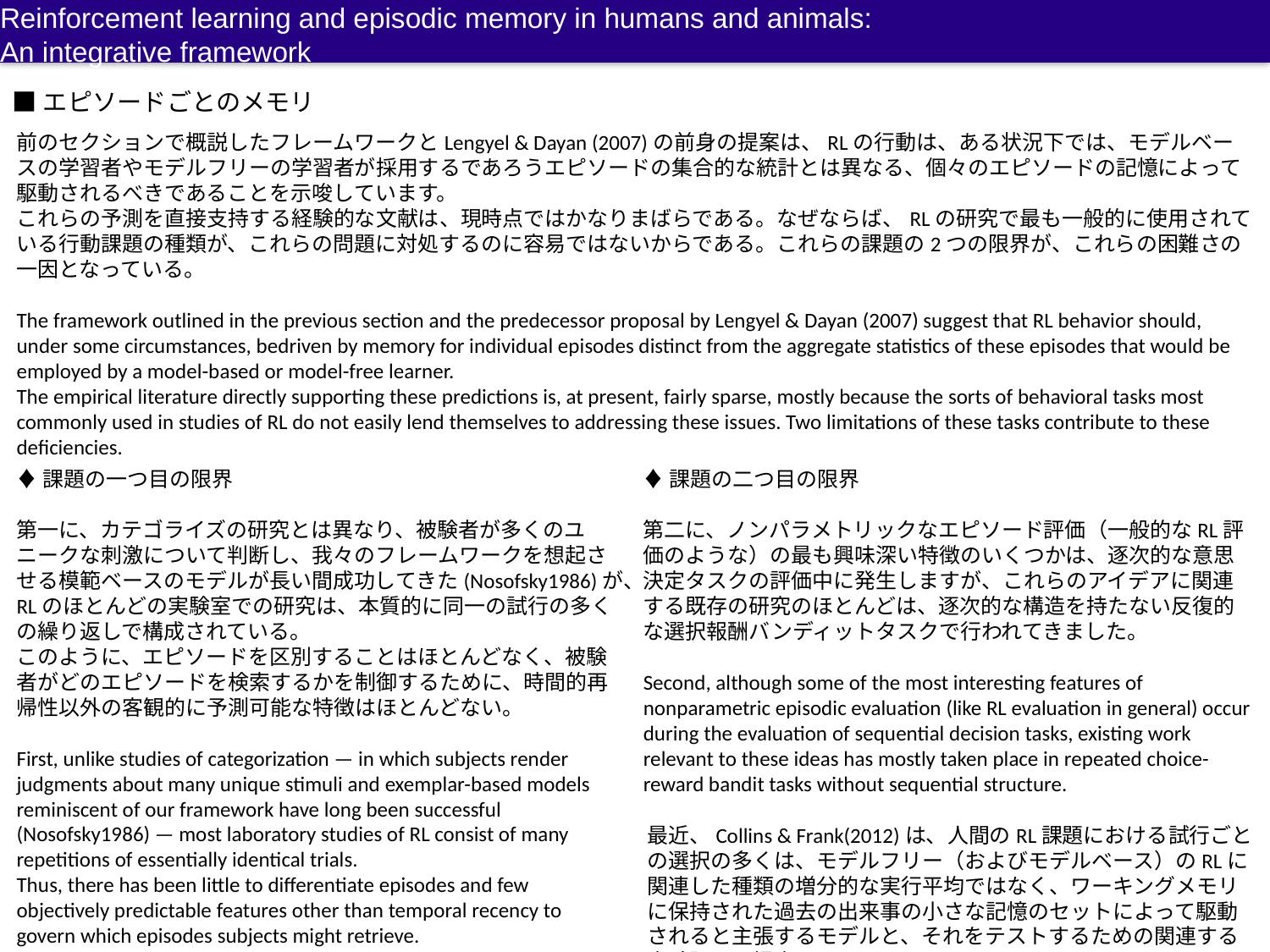

Reinforcement learning and episodic memory in humans and animals:
An integrative framework
■エピソードごとのメモリ
前のセクションで概説したフレームワークとLengyel & Dayan (2007)の前身の提案は、RLの行動は、ある状況下では、モデルベースの学習者やモデルフリーの学習者が採用するであろうエピソードの集合的な統計とは異なる、個々のエピソードの記憶によって駆動されるべきであることを示唆しています。
これらの予測を直接支持する経験的な文献は、現時点ではかなりまばらである。なぜならば、RLの研究で最も一般的に使用されている行動課題の種類が、これらの問題に対処するのに容易ではないからである。これらの課題の2つの限界が、これらの困難さの一因となっている。

The framework outlined in the previous section and the predecessor proposal by Lengyel & Dayan (2007) suggest that RL behavior should, under some circumstances, bedriven by memory for individual episodes distinct from the aggregate statistics of these episodes that would be employed by a model-based or model-free learner.
The empirical literature directly supporting these predictions is, at present, fairly sparse, mostly because the sorts of behavioral tasks most commonly used in studies of RL do not easily lend themselves to addressing these issues. Two limitations of these tasks contribute to these deﬁciencies.
♦課題の一つ目の限界

第一に、カテゴライズの研究とは異なり、被験者が多くのユニークな刺激について判断し、我々のフレームワークを想起させる模範ベースのモデルが長い間成功してきた(Nosofsky1986)が、RLのほとんどの実験室での研究は、本質的に同一の試行の多くの繰り返しで構成されている。
このように、エピソードを区別することはほとんどなく、被験者がどのエピソードを検索するかを制御するために、時間的再帰性以外の客観的に予測可能な特徴はほとんどない。

First, unlike studies of categorization — in which subjects render judgments about many unique stimuli and exemplar-based models reminiscent of our framework have long been successful (Nosofsky1986) — most laboratory studies of RL consist of many repetitions of essentially identical trials.
Thus, there has been little to differentiate episodes and few objectively predictable features other than temporal recency to govern which episodes subjects might retrieve.
♦課題の二つ目の限界

第二に、ノンパラメトリックなエピソード評価（一般的なRL評価のような）の最も興味深い特徴のいくつかは、逐次的な意思決定タスクの評価中に発生しますが、これらのアイデアに関連する既存の研究のほとんどは、逐次的な構造を持たない反復的な選択報酬バンディットタスクで行われてきました。

Second, although some of the most interesting features of nonparametric episodic evaluation (like RL evaluation in general) occur during the evaluation of sequential decision tasks, existing work relevant to these ideas has mostly taken place in repeated choice-reward bandit tasks without sequential structure.
最近、Collins & Frank(2012)は、人間のRL課題における試行ごとの選択の多くは、モデルフリー（およびモデルベース）のRLに関連した種類の増分的な実行平均ではなく、ワーキングメモリに保持された過去の出来事の小さな記憶のセットによって駆動されると主張するモデルと、それをテストするための関連する実験課題を提案した。
 このアイデアは、現在のエピソディックRLの提案に似ています（ただし、ストアとして別のメモリシステムに焦点を当てています）。

Recently, Collins & Frank(2012) proposed a model, as well as an associated experimental task to test it, that argued that many trial-by-trial choices in RL tasks in humans were driven by a small set of memories of previous events held in working memory rather than incremental running averages of the sort associated with model-free (and model-based) RL.
 This idea bears some resemblance to the current episodic RL proposal (although focusing on a different memory system as the store).